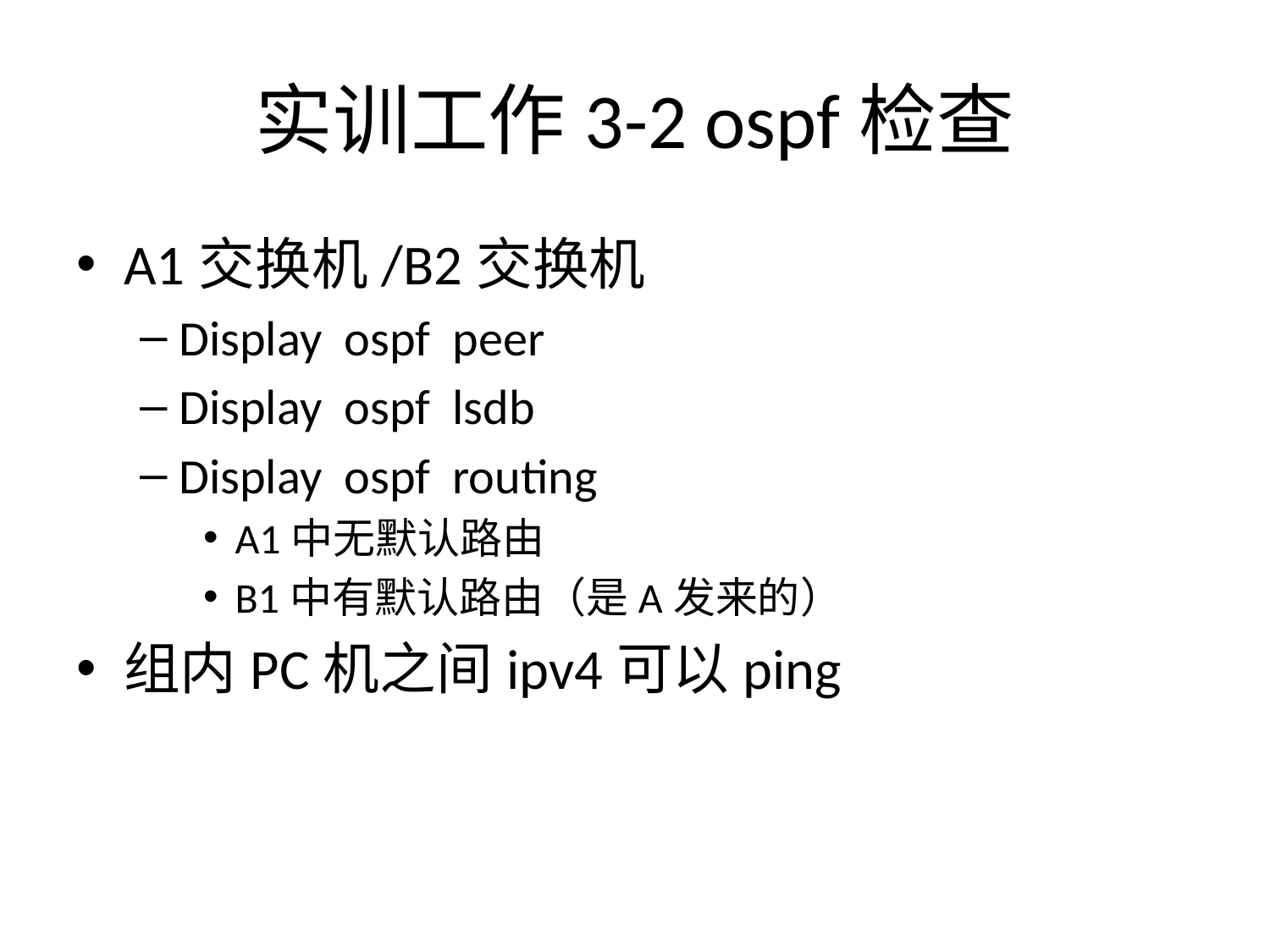

# 实训工作3-2 ospf检查
A1交换机/B2交换机
Display  ospf  peer
Display  ospf  lsdb
Display  ospf  routing
A1中无默认路由
B1中有默认路由（是A发来的）
组内PC机之间ipv4可以ping